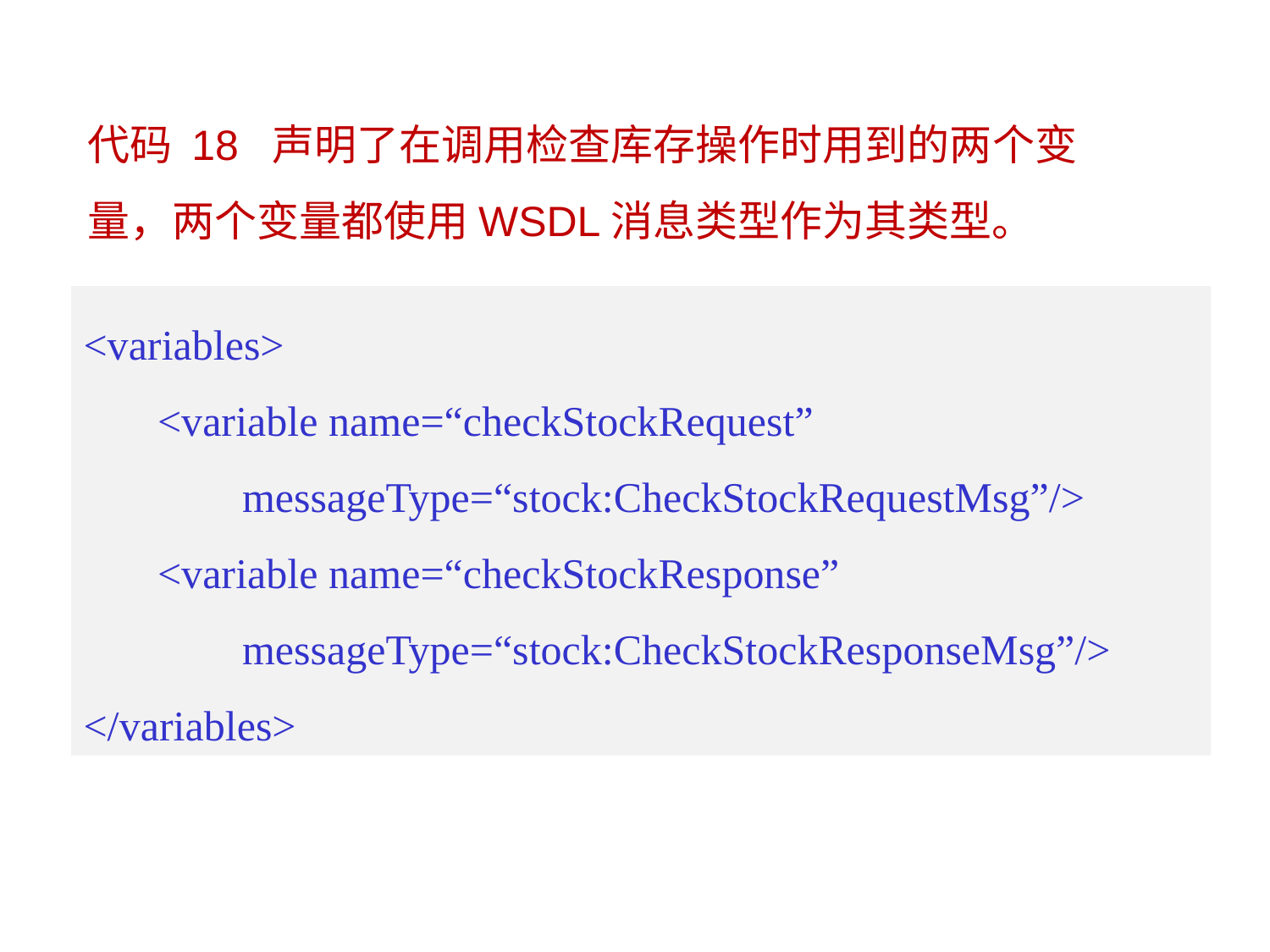

代码 18  声明了在调用检查库存操作时用到的两个变量，两个变量都使用WSDL消息类型作为其类型。
<variables>
       <variable name=“checkStockRequest”
               messageType=“stock:CheckStockRequestMsg”/>
       <variable name=“checkStockResponse”
               messageType=“stock:CheckStockResponseMsg”/>
</variables>